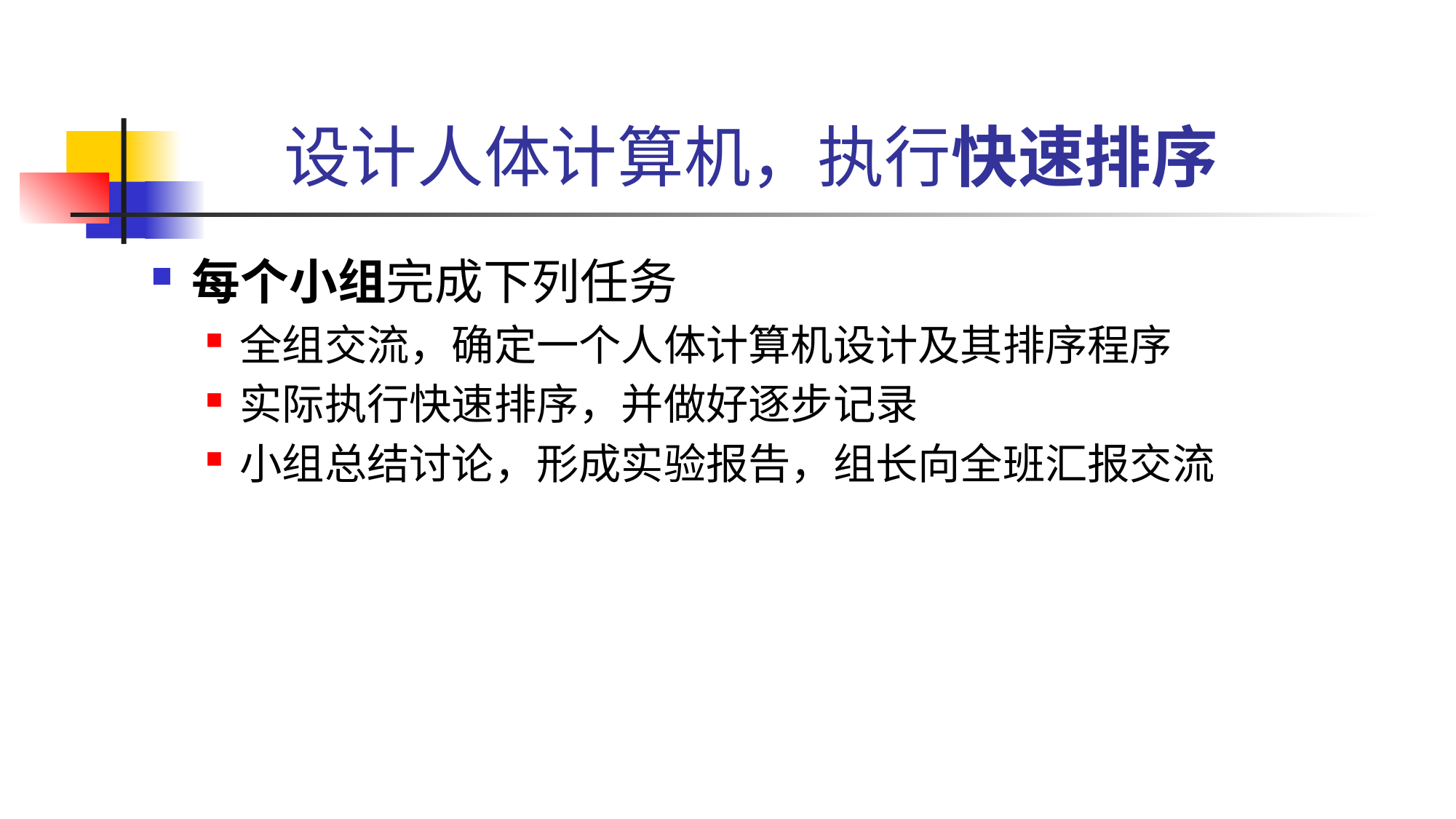

# 设计人体计算机，执行快速排序
每个小组完成下列任务
全组交流，确定一个人体计算机设计及其排序程序
实际执行快速排序，并做好逐步记录
小组总结讨论，形成实验报告，组长向全班汇报交流